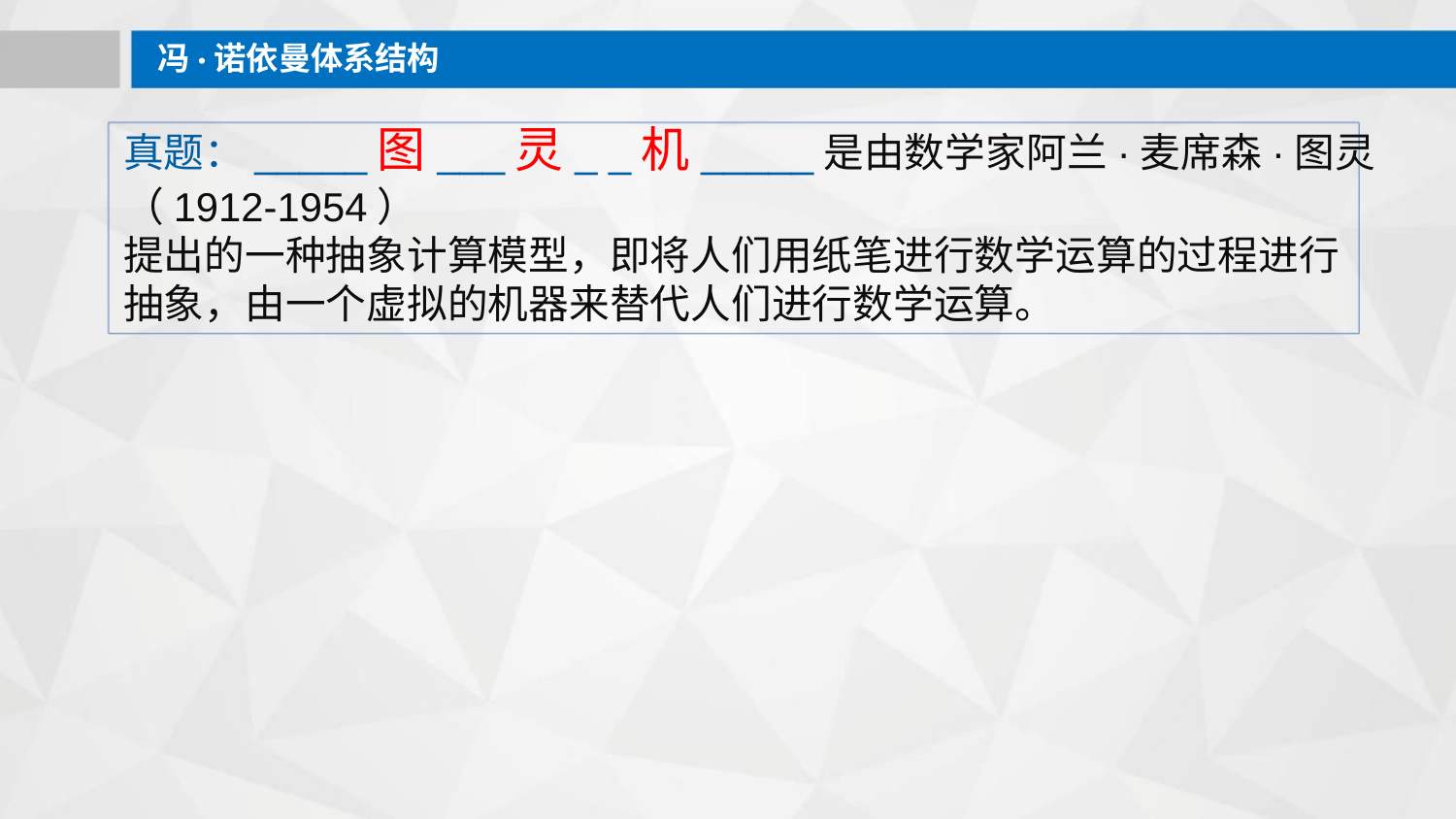

冯·诺依曼体系结构
真题：_____图___灵_ _机_____是由数学家阿兰·麦席森·图灵（1912-1954）
提出的一种抽象计算模型，即将人们用纸笔进行数学运算的过程进行
抽象，由一个虚拟的机器来替代人们进行数学运算。